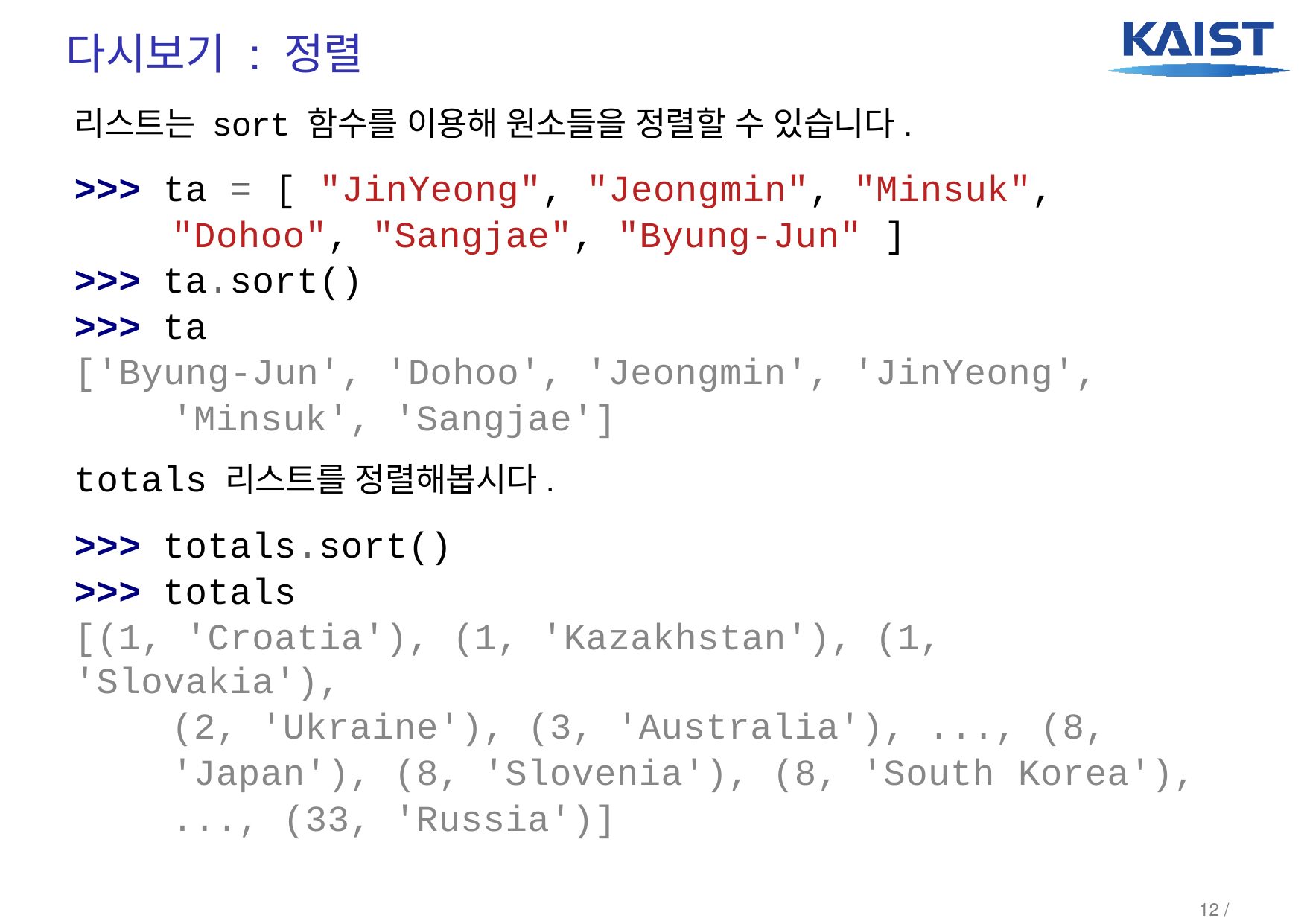

# 다시보기 : 정렬

리스트는 sort 함수를 이용해 원소들을 정렬할 수 있습니다.
>>> ta = [ "JinYeong", "Jeongmin", "Minsuk",
 	"Dohoo", "Sangjae", "Byung-Jun" ]
>>> ta.sort()
>>> ta
['Byung-Jun', 'Dohoo', 'Jeongmin', 'JinYeong',
 	'Minsuk', 'Sangjae']
totals 리스트를 정렬해봅시다.
>>> totals.sort()
>>> totals
[(1, 'Croatia'), (1, 'Kazakhstan'), (1, 'Slovakia'),
 	(2, 'Ukraine'), (3, 'Australia'), ..., (8,
 	'Japan'), (8, 'Slovenia'), (8, 'South Korea'),
 	..., (33, 'Russia')]
12 / 22